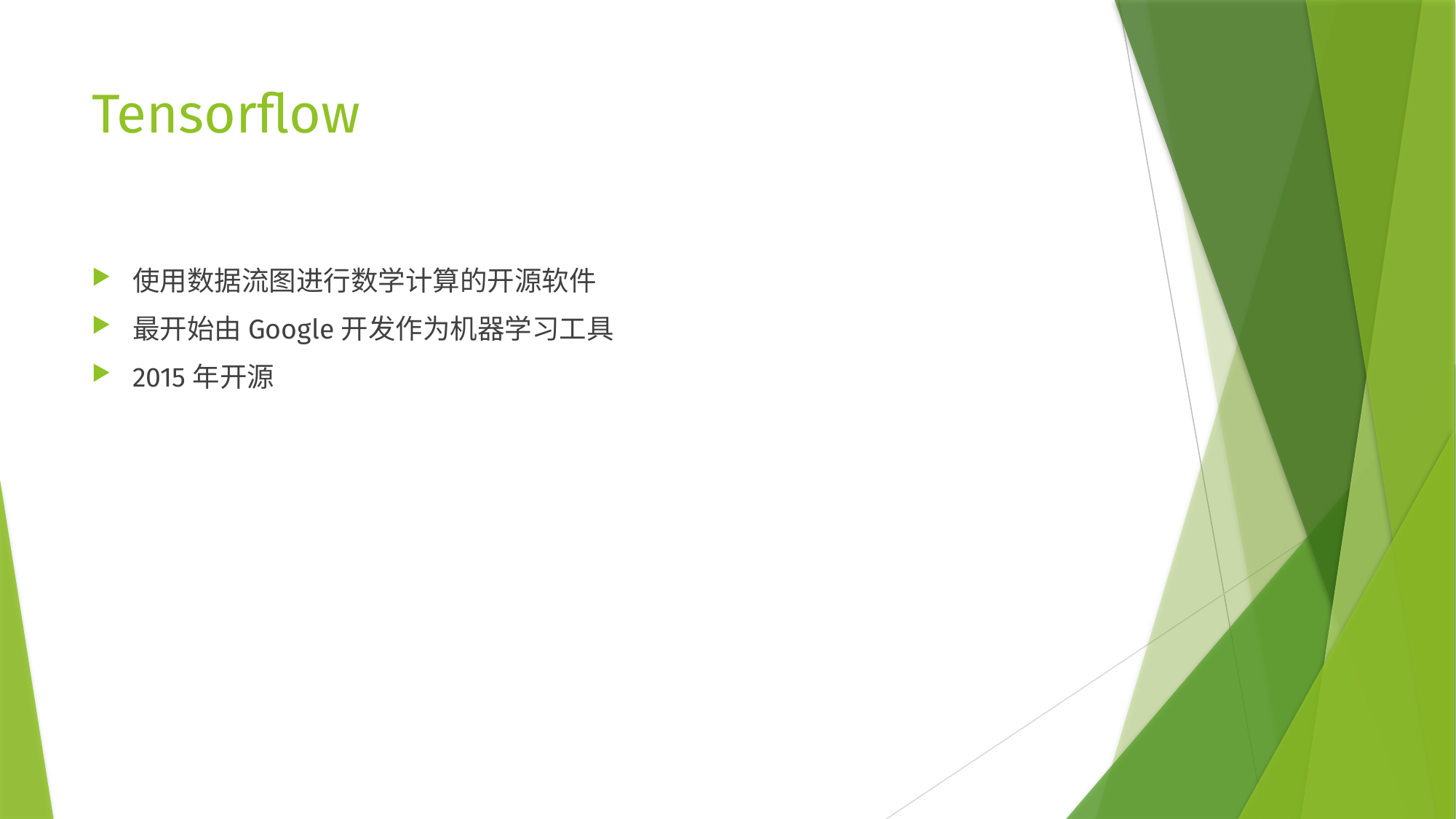

# Tensorflow
使用数据流图进行数学计算的开源软件
最开始由Google开发作为机器学习工具
2015年开源